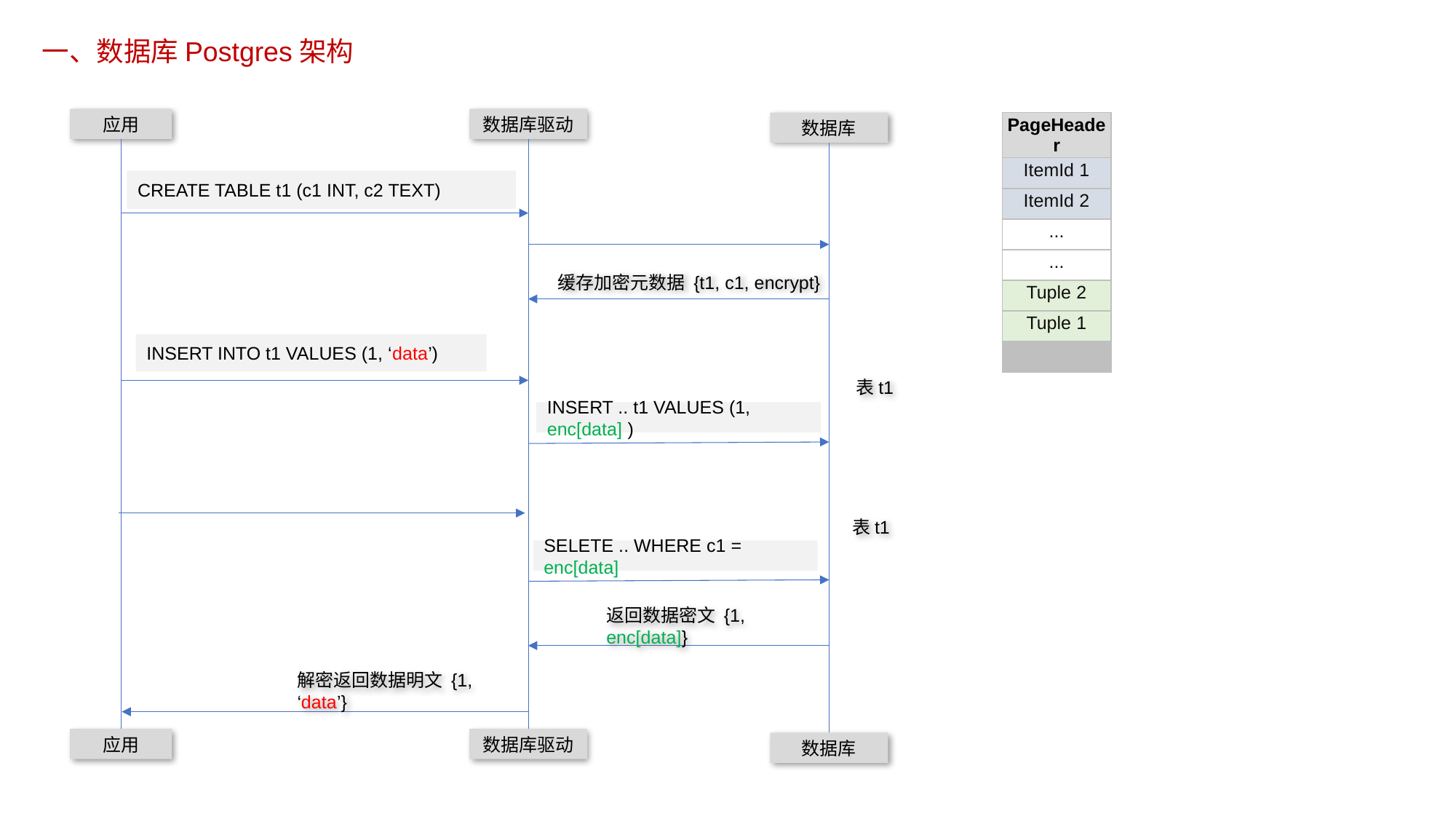

一、数据库Postgres架构
应用
数据库驱动
数据库
| PageHeader |
| --- |
| ItemId 1 |
| ItemId 2 |
| ... |
| ... |
| Tuple 2 |
| Tuple 1 |
|  |
CREATE TABLE t1 (c1 INT, c2 TEXT)
缓存加密元数据 {t1, c1, encrypt}
INSERT INTO t1 VALUES (1, ‘data’)
表t1
INSERT .. t1 VALUES (1, enc[data] )
表t1
SELETE .. WHERE c1 = enc[data]
返回数据密文 {1, enc[data]}
解密返回数据明文 {1, ‘data’}
应用
数据库驱动
数据库